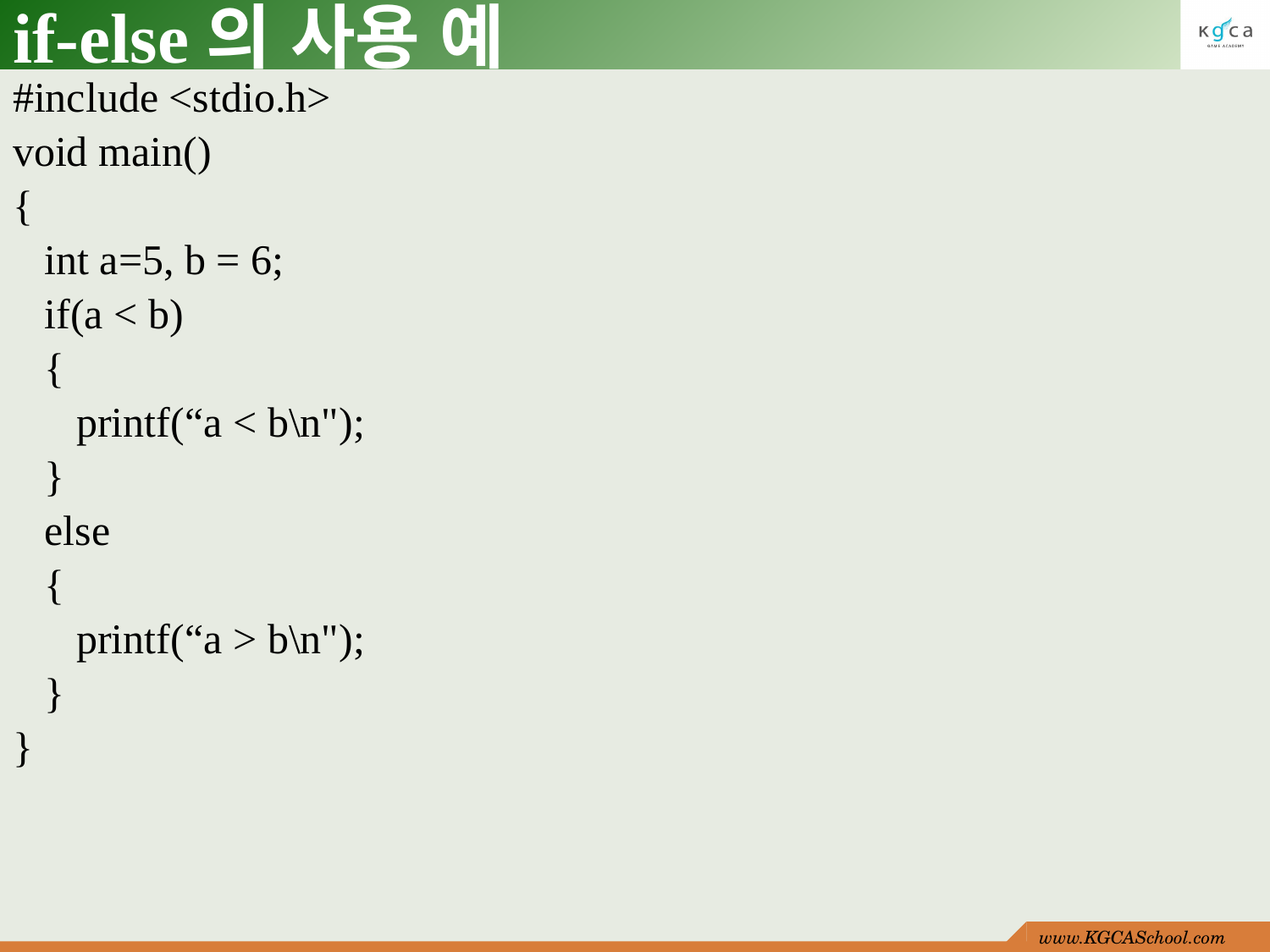

# if-else의 사용 예
#include <stdio.h>
void main()
{
   int a=5, b = 6;
   if(a < b)
   {
      printf(“a < b\n");
   }
   else
   {
      printf(“a > b\n");
   }
}